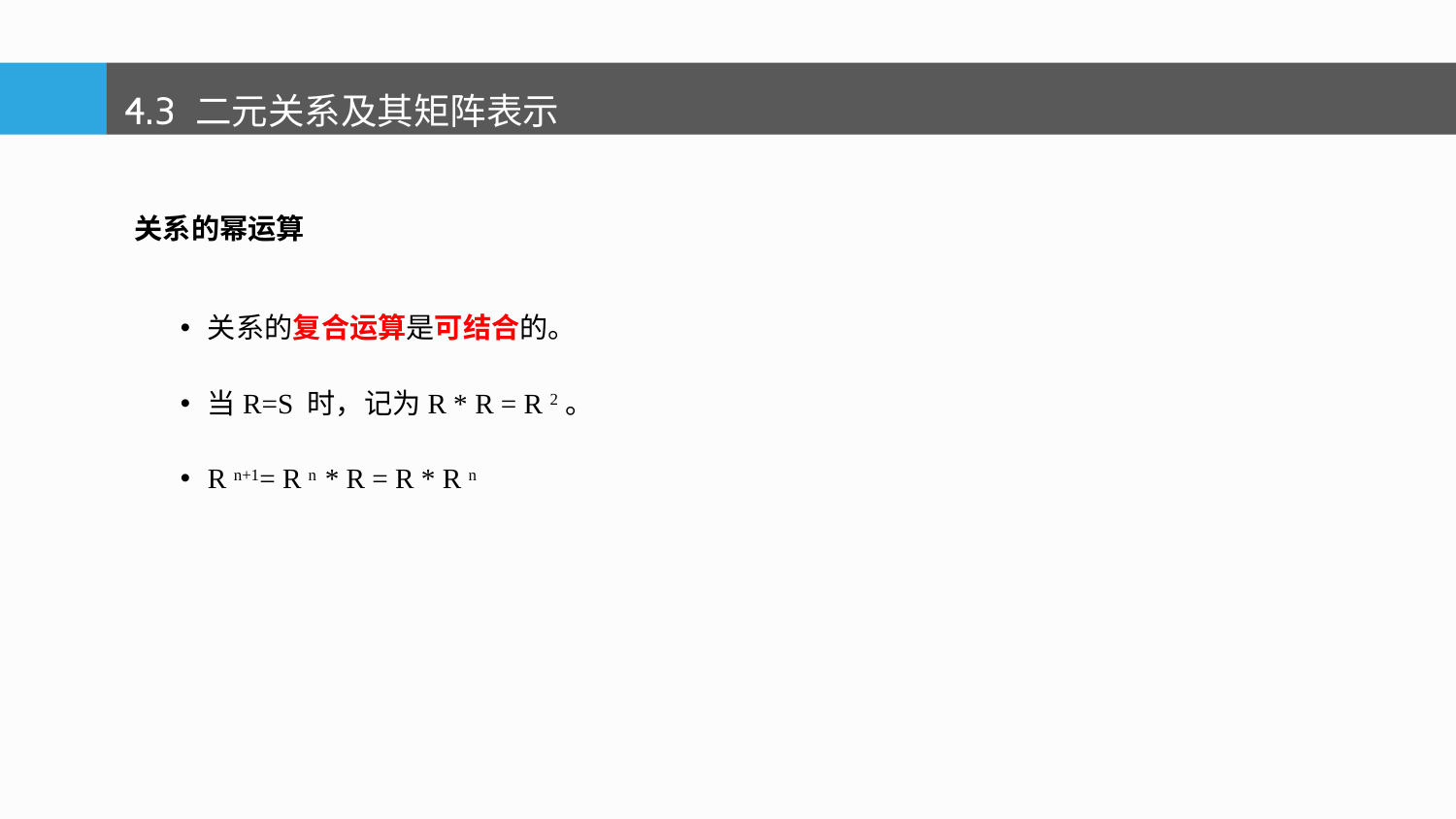

4.3 二元关系及其矩阵表示

关系的幂运算
关系的复合运算是可结合的。
当R=S 时，记为R * R = R 2。
R n+1= R n  * R = R * R n